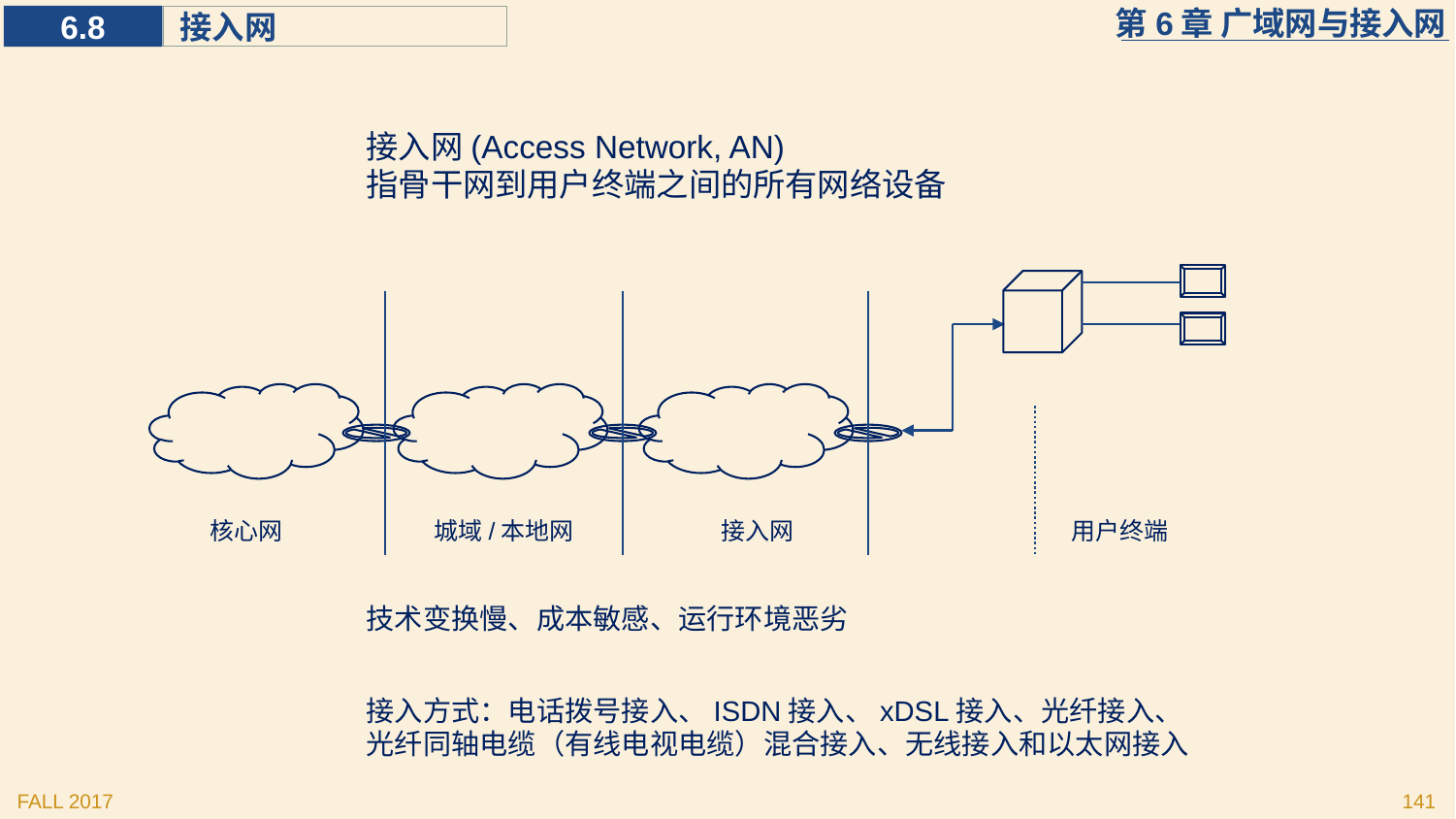

接入网(Access Network, AN)
指骨干网到用户终端之间的所有网络设备

核心网
城域/本地网
接入网
用户终端
技术变换慢、成本敏感、运行环境恶劣
接入方式：电话拨号接入、ISDN接入、xDSL接入、光纤接入、光纤同轴电缆（有线电视电缆）混合接入、无线接入和以太网接入